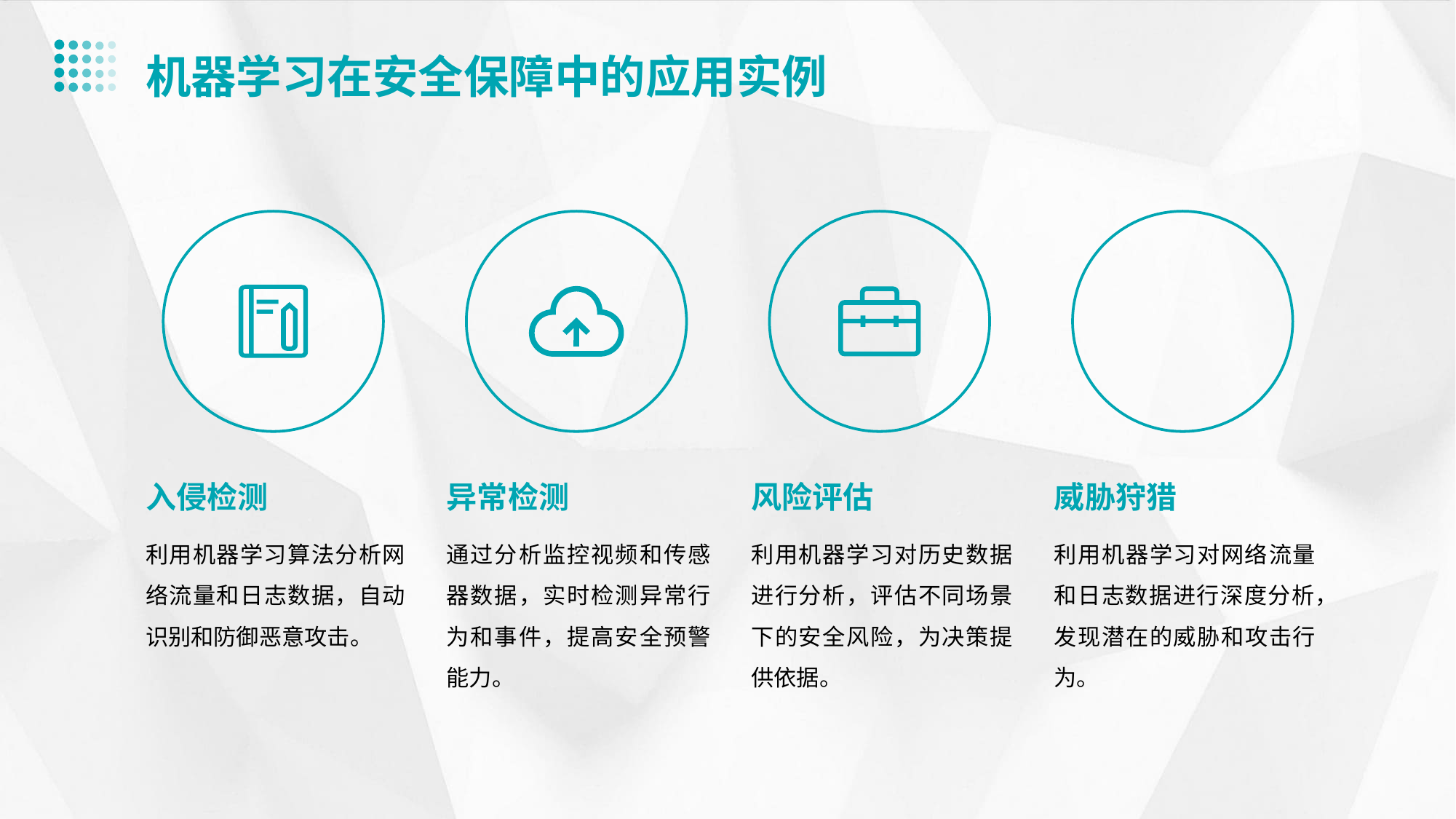

机器学习在安全保障中的应用实例

入侵检测
异常检测
风险评估
威胁狩猎
利用机器学习算法分析网络流量和日志数据，自动识别和防御恶意攻击。
通过分析监控视频和传感器数据，实时检测异常行为和事件，提高安全预警能力。
利用机器学习对历史数据进行分析，评估不同场景下的安全风险，为决策提供依据。
利用机器学习对网络流量和日志数据进行深度分析，发现潜在的威胁和攻击行为。